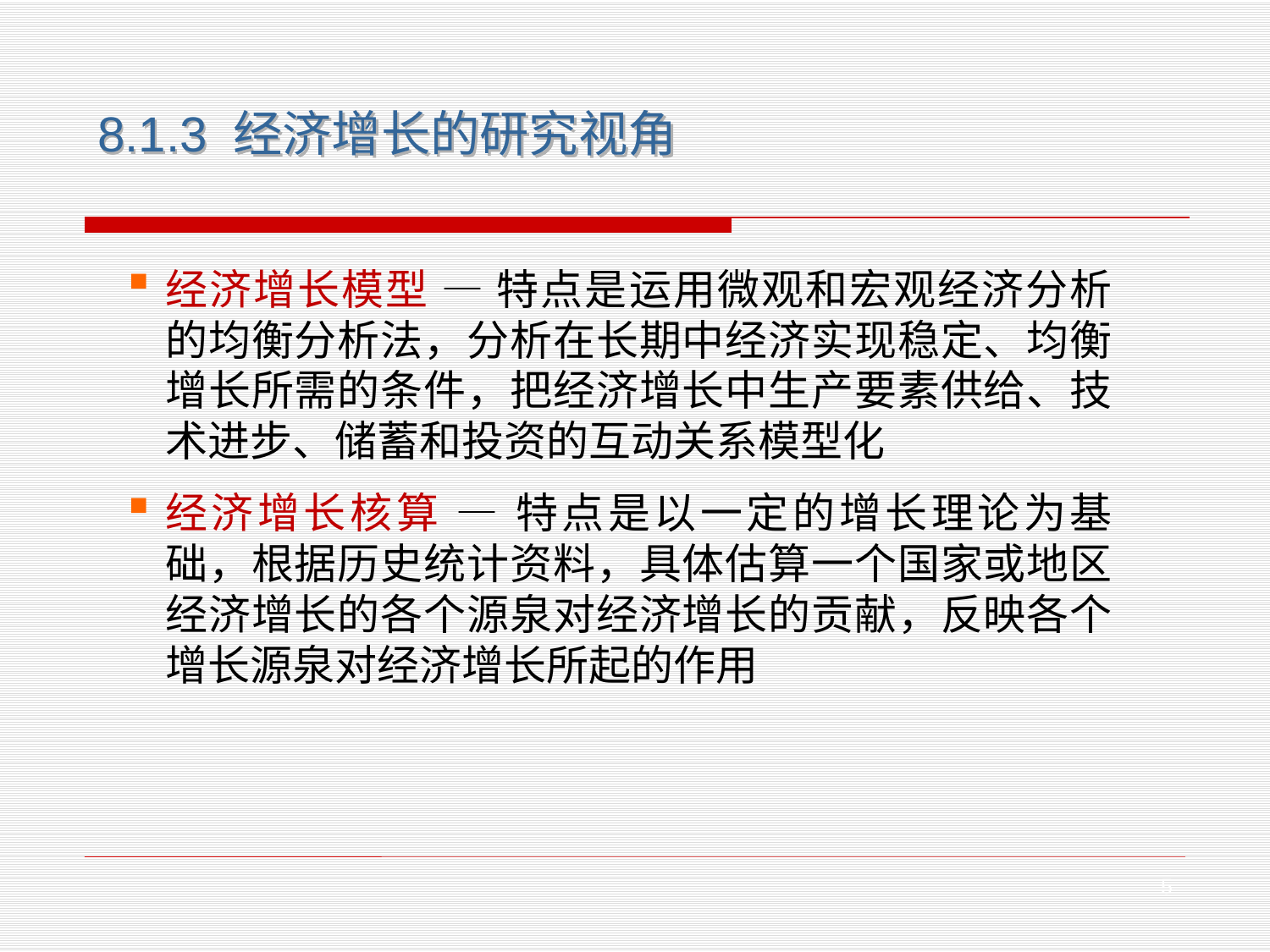

8.1.3 经济增长的研究视角
经济增长模型 — 特点是运用微观和宏观经济分析的均衡分析法，分析在长期中经济实现稳定、均衡增长所需的条件，把经济增长中生产要素供给、技术进步、储蓄和投资的互动关系模型化
经济增长核算 — 特点是以一定的增长理论为基础，根据历史统计资料，具体估算一个国家或地区经济增长的各个源泉对经济增长的贡献，反映各个增长源泉对经济增长所起的作用
5